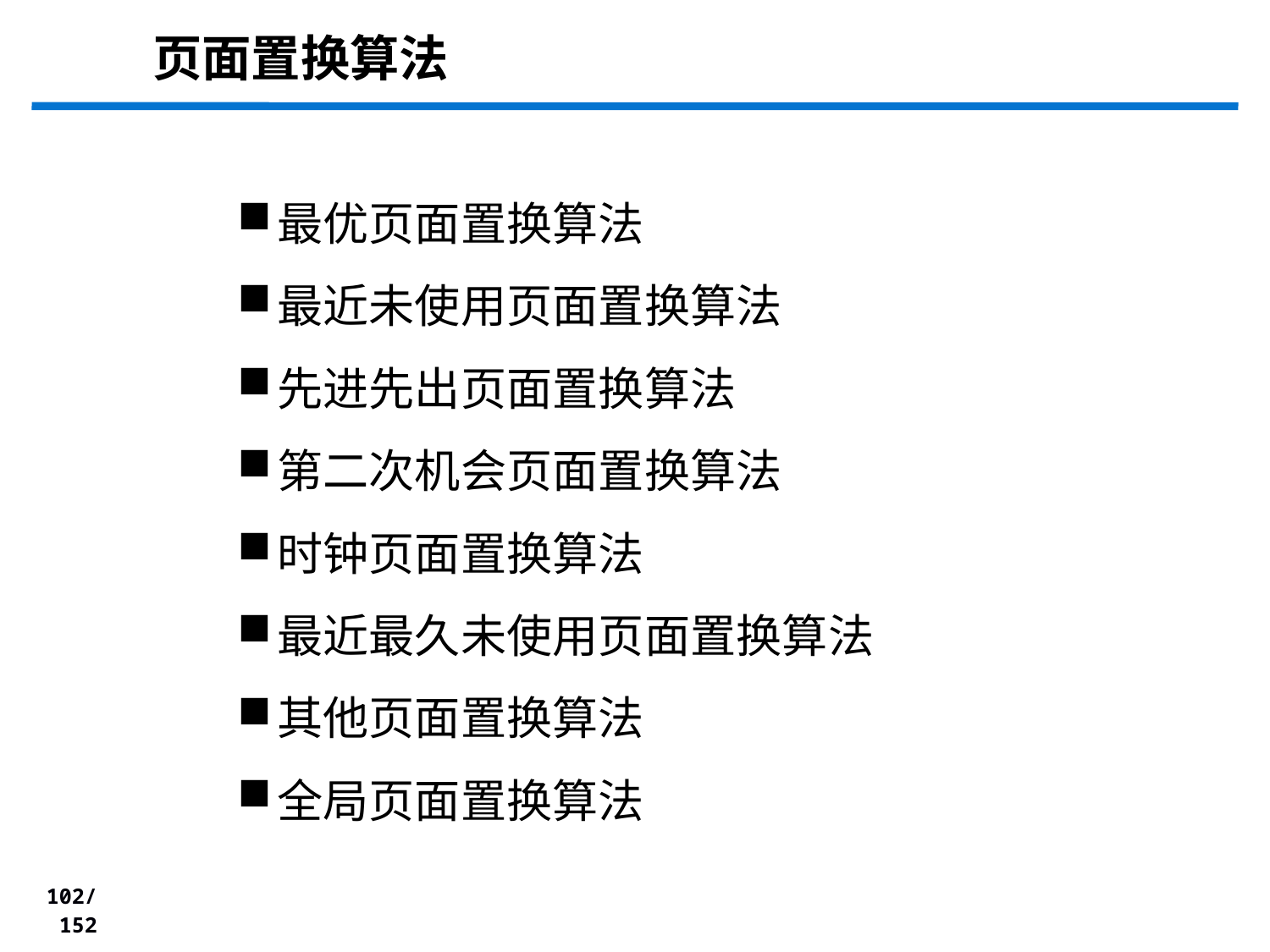

页面置换算法
最优页面置换算法
最近未使用页面置换算法
先进先出页面置换算法
第二次机会页面置换算法
时钟页面置换算法
最近最久未使用页面置换算法
其他页面置换算法
全局页面置换算法